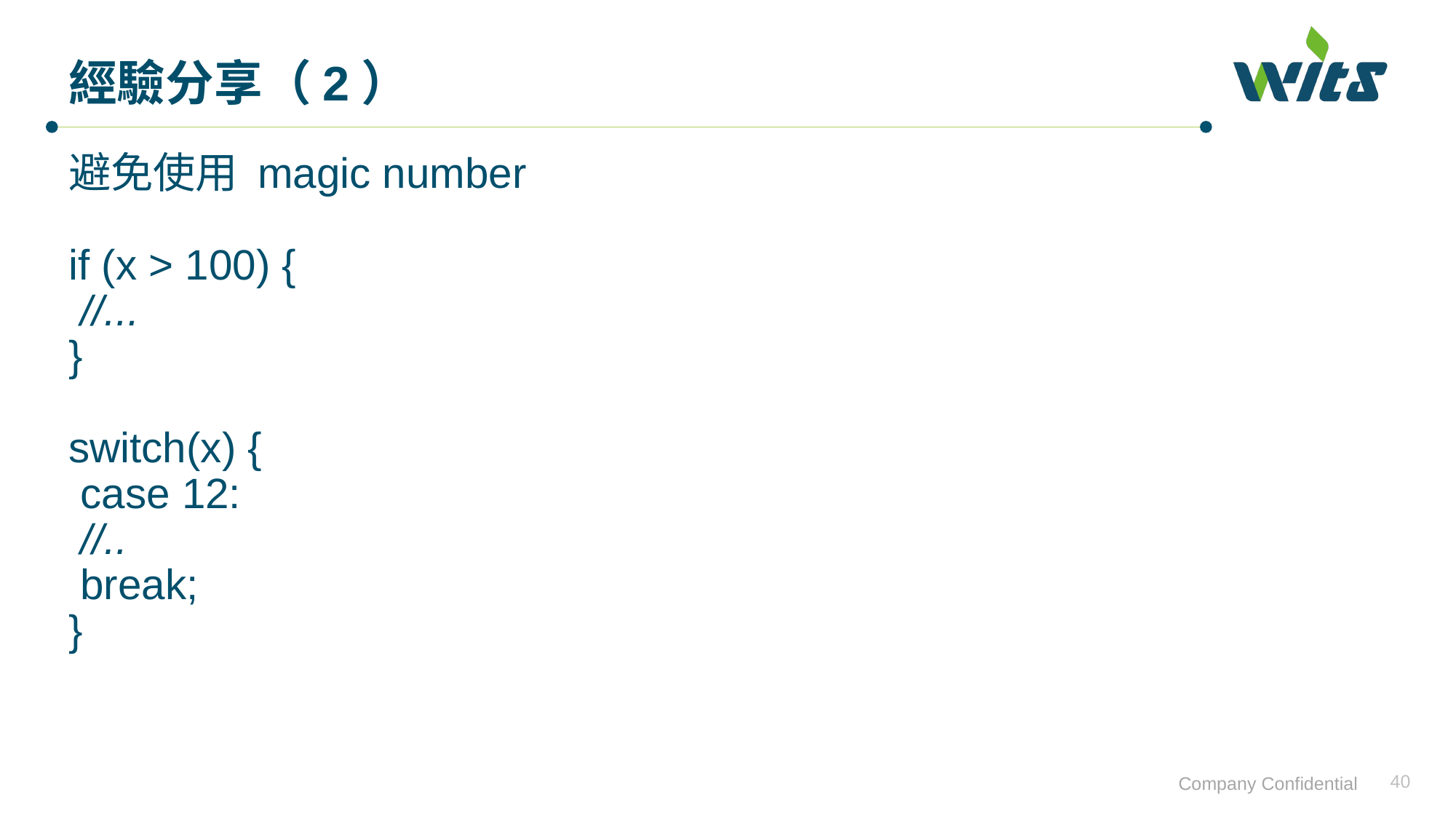

# 經驗分享（2）
避免使用 magic number

if (x > 100) {
 //...
}

switch(x) {
 case 12:
 //..
 break;
}
40